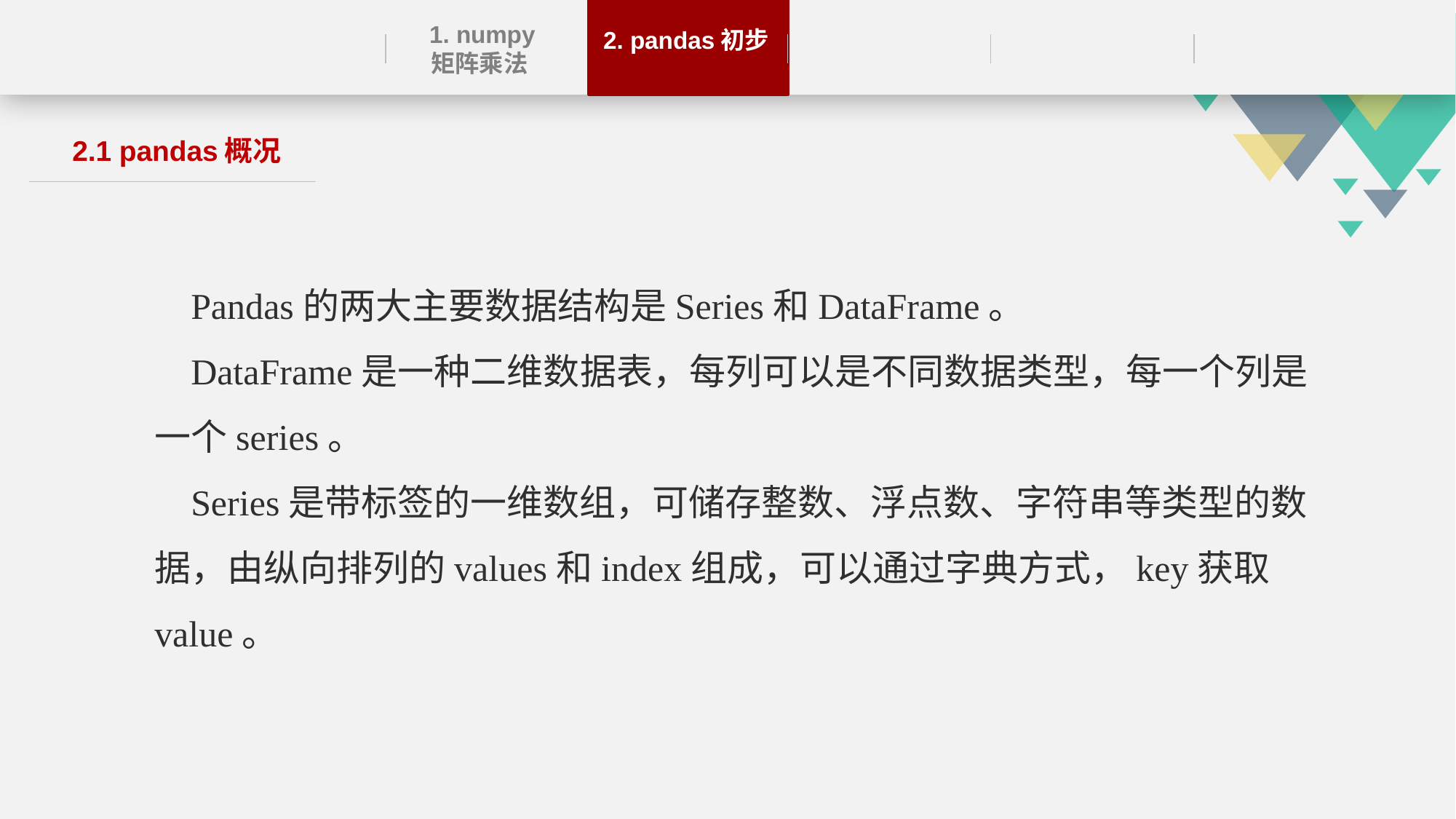

1. numpy
矩阵乘法
2. pandas初步
 2.1 pandas概况
    Pandas的两大主要数据结构是Series和DataFrame。
    DataFrame是一种二维数据表，每列可以是不同数据类型，每一个列是一个series。
    Series是带标签的一维数组，可储存整数、浮点数、字符串等类型的数据，由纵向排列的values和index组成，可以通过字典方式，key获取value。